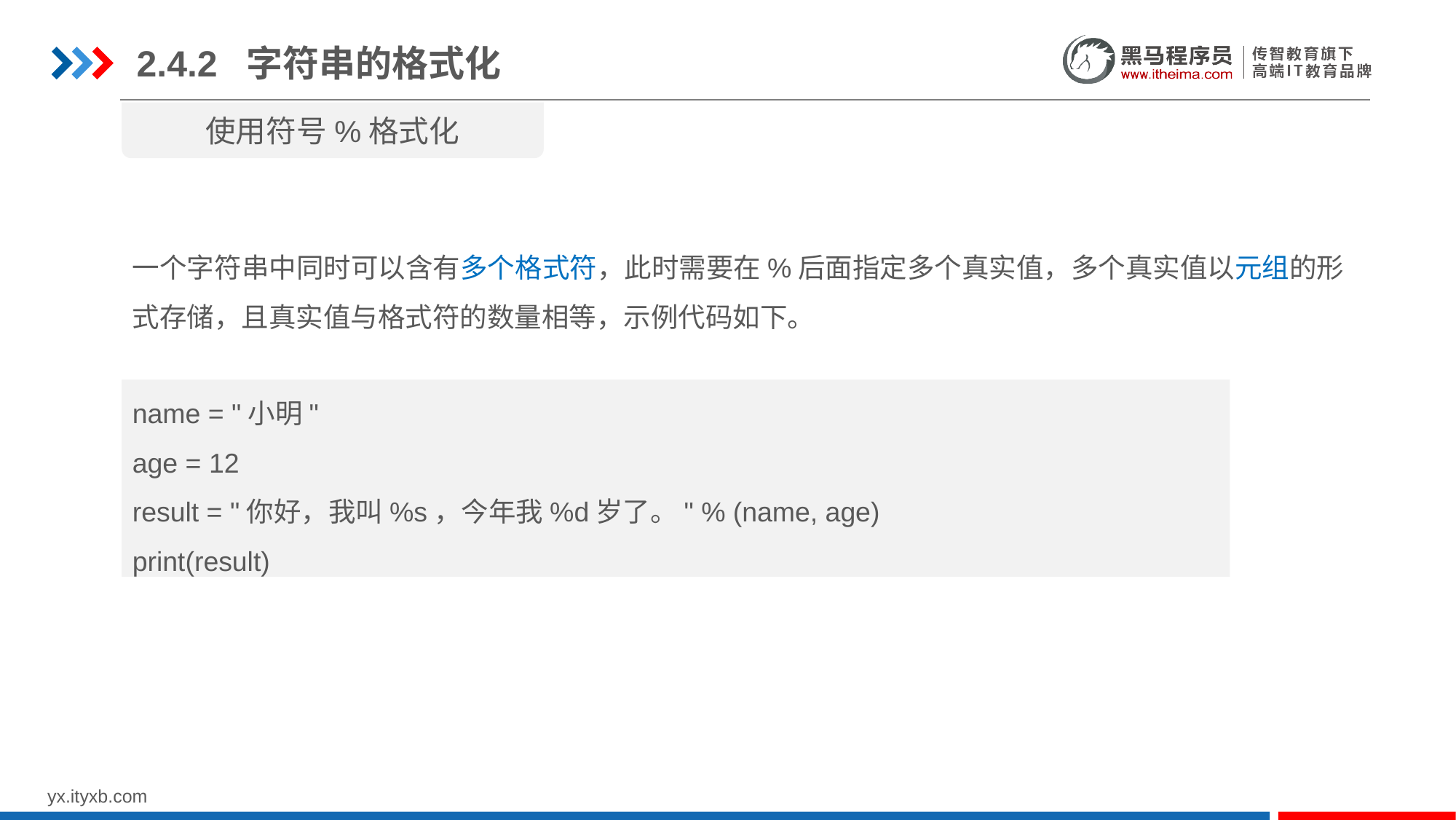

2.4.2  字符串的格式化

使用符号%格式化
一个字符串中同时可以含有多个格式符，此时需要在%后面指定多个真实值，多个真实值以元组的形式存储，且真实值与格式符的数量相等，示例代码如下。
name = "小明"
age = 12
result = "你好，我叫%s，今年我%d岁了。" % (name, age)
print(result)